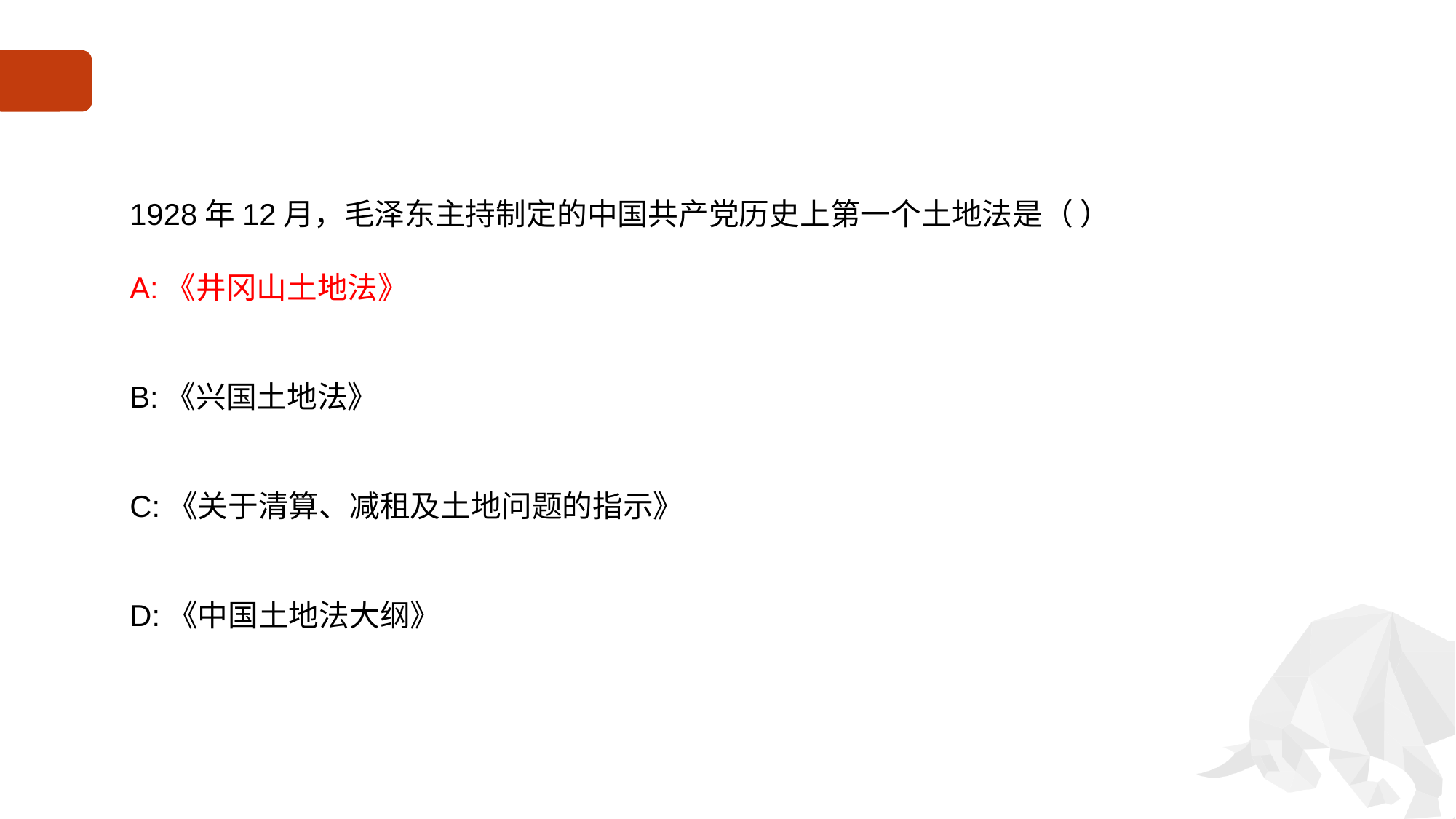

#
1928年12月，毛泽东主持制定的中国共产党历史上第一个土地法是（ ）

A:《井冈山土地法》

B:《兴国土地法》

C:《关于清算、减租及土地问题的指示》

D:《中国土地法大纲》